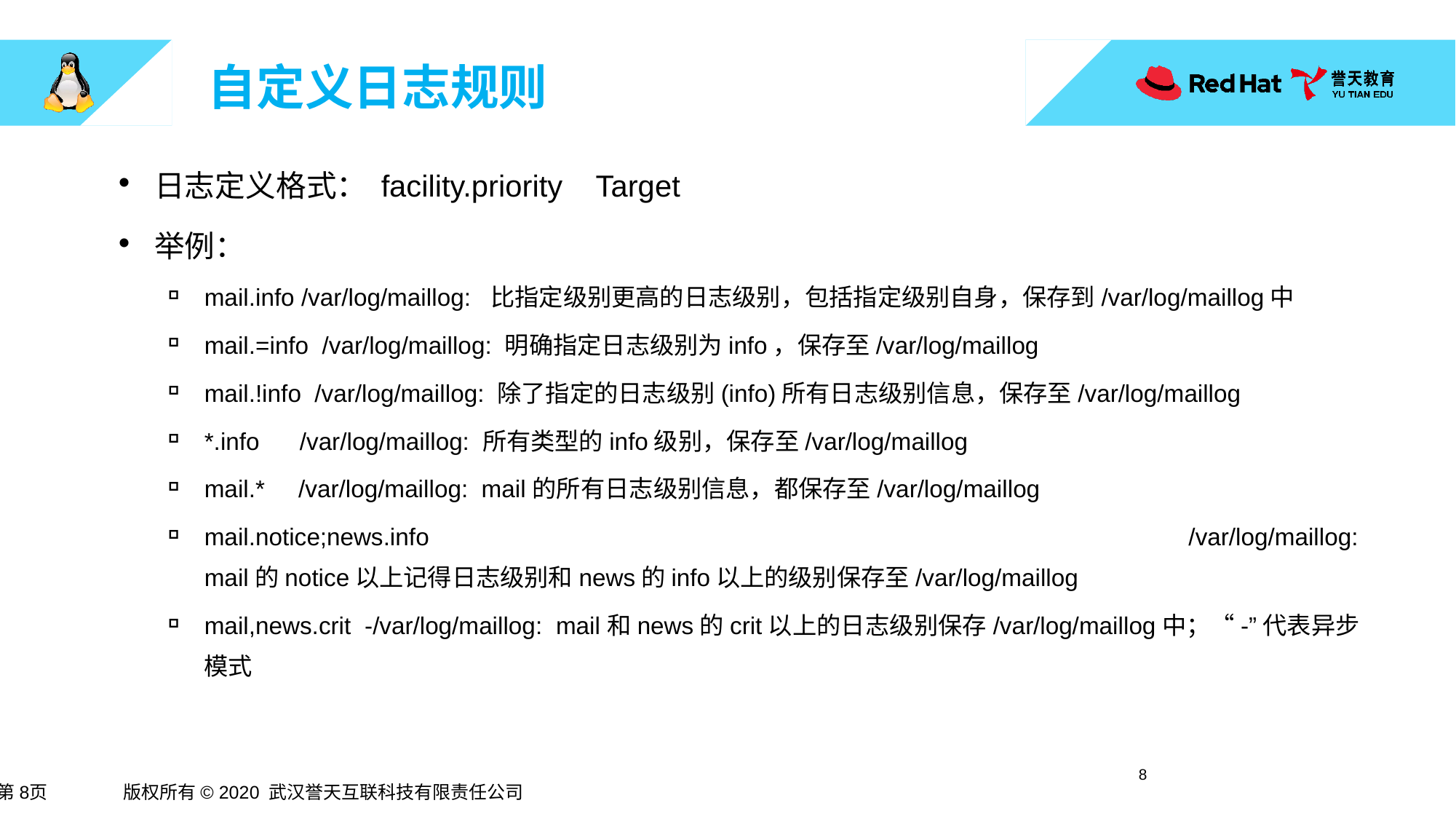

# 自定义日志规则
日志定义格式： facility.priority    Target
举例：
mail.info /var/log/maillog:  比指定级别更高的日志级别，包括指定级别自身，保存到/var/log/maillog中
mail.=info  /var/log/maillog: 明确指定日志级别为info，保存至/var/log/maillog
mail.!info  /var/log/maillog: 除了指定的日志级别(info)所有日志级别信息，保存至/var/log/maillog
*.info      /var/log/maillog: 所有类型的info级别，保存至/var/log/maillog
mail.*     /var/log/maillog:  mail的所有日志级别信息，都保存至/var/log/maillog
mail.notice;news.info  /var/log/maillog: mail的notice以上记得日志级别和news的info以上的级别保存至/var/log/maillog
mail,news.crit  -/var/log/maillog:  mail和news的crit以上的日志级别保存/var/log/maillog中；“-”代表异步模式
8